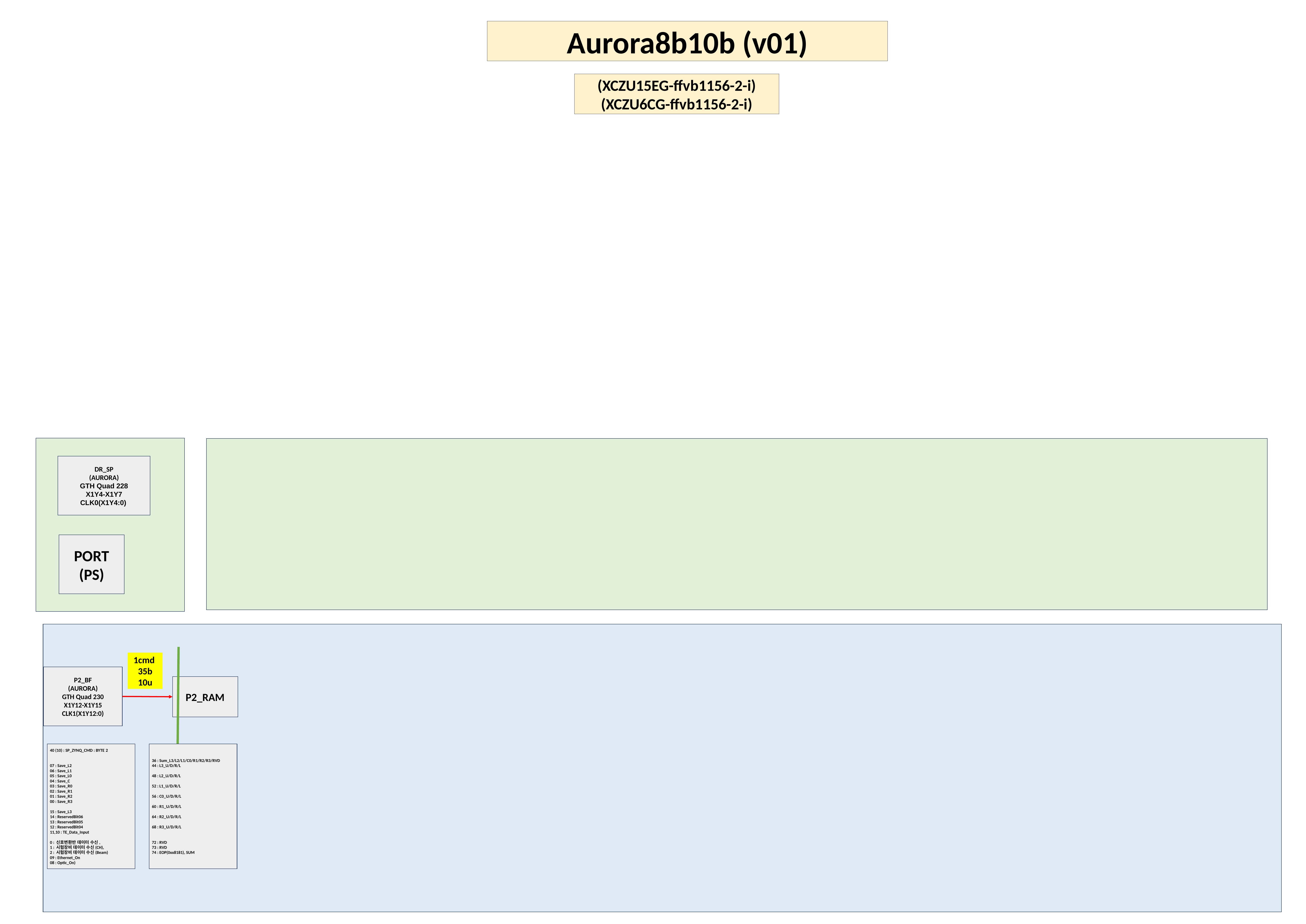

Aurora8b10b (v01)
(XCZU15EG-ffvb1156-2-i)
(XCZU6CG-ffvb1156-2-i)

DR_SP
(AURORA)
GTH Quad 228
X1Y4-X1Y7
CLK0(X1Y4:0)
PORT
(PS)

1cmd
35b
10u
P2_BF
(AURORA)
GTH Quad 230
X1Y12-X1Y15
CLK1(X1Y12:0)
P2_RAM
40 (10) : SP_ZYNQ_CMD : BYTE	2

07 : Save_L2
06 : Save_L1
05 : Save_L0
04 : Save_C
03 : Save_R0
02 : Save_R1
01 : Save_R2
00 : Save_R3

15 : Save_L3
14 : ReservedBit06
13 : ReservedBit05
12 : ReservedBit04
11,10 : TE_Data_Input
0 : 신호변환반 데이터 수신,
1 : 시험장비 데이터 수신(CH),
2 : 시험장비 데이터 수신(Beam)
09 : Ethernet_On
08 : Optic_On)
36 : Sum_L3/L2/L1/C0/R1/R2/R3/RVD
44 : L3_U/D/R/L
48 : L2_U/D/R/L
52 : L1_U/D/R/L
56 : C0_U/D/R/L
60 : R1_U/D/R/L
64 : R2_U/D/R/L
68 : R3_U/D/R/L
72 : RVD
73 : RVD
74 : EOP(0xx8181), SUM